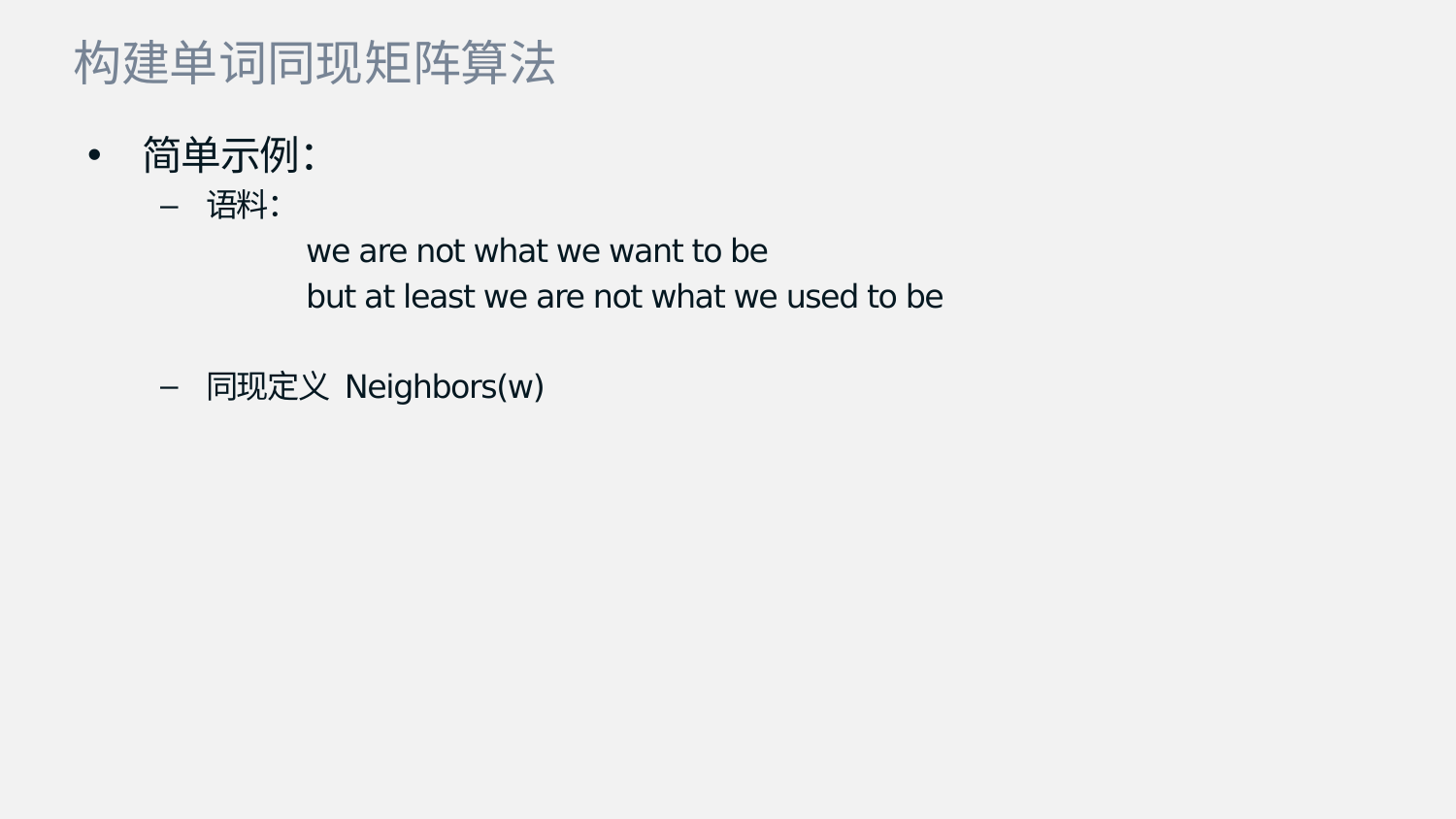

构建单词同现矩阵算法
简单示例：
语料：
	we are not what we want to be
	but at least we are not what we used to be

同现定义 Neighbors(w)